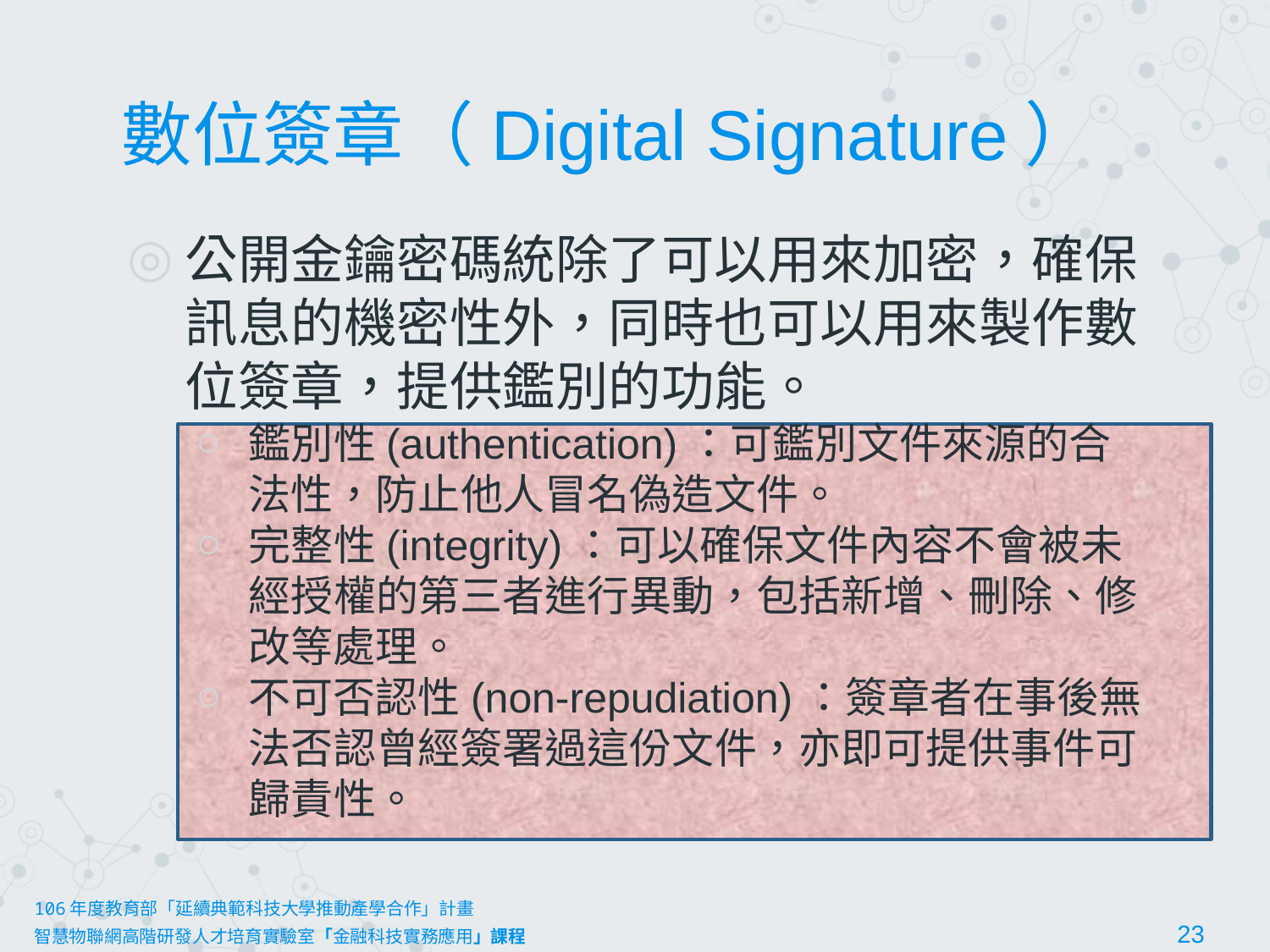

# 數位簽章（Digital Signature）
公開金鑰密碼統除了可以用來加密，確保訊息的機密性外，同時也可以用來製作數位簽章，提供鑑別的功能。
鑑別性(authentication)：可鑑別文件來源的合法性，防止他人冒名偽造文件。
完整性(integrity)：可以確保文件內容不會被未經授權的第三者進行異動，包括新增、刪除、修改等處理。
不可否認性(non-repudiation)：簽章者在事後無法否認曾經簽署過這份文件，亦即可提供事件可歸責性。

106年度教育部「延續典範科技大學推動產學合作」計畫
智慧物聯網高階研發人才培育實驗室「金融科技實務應用」課程						23